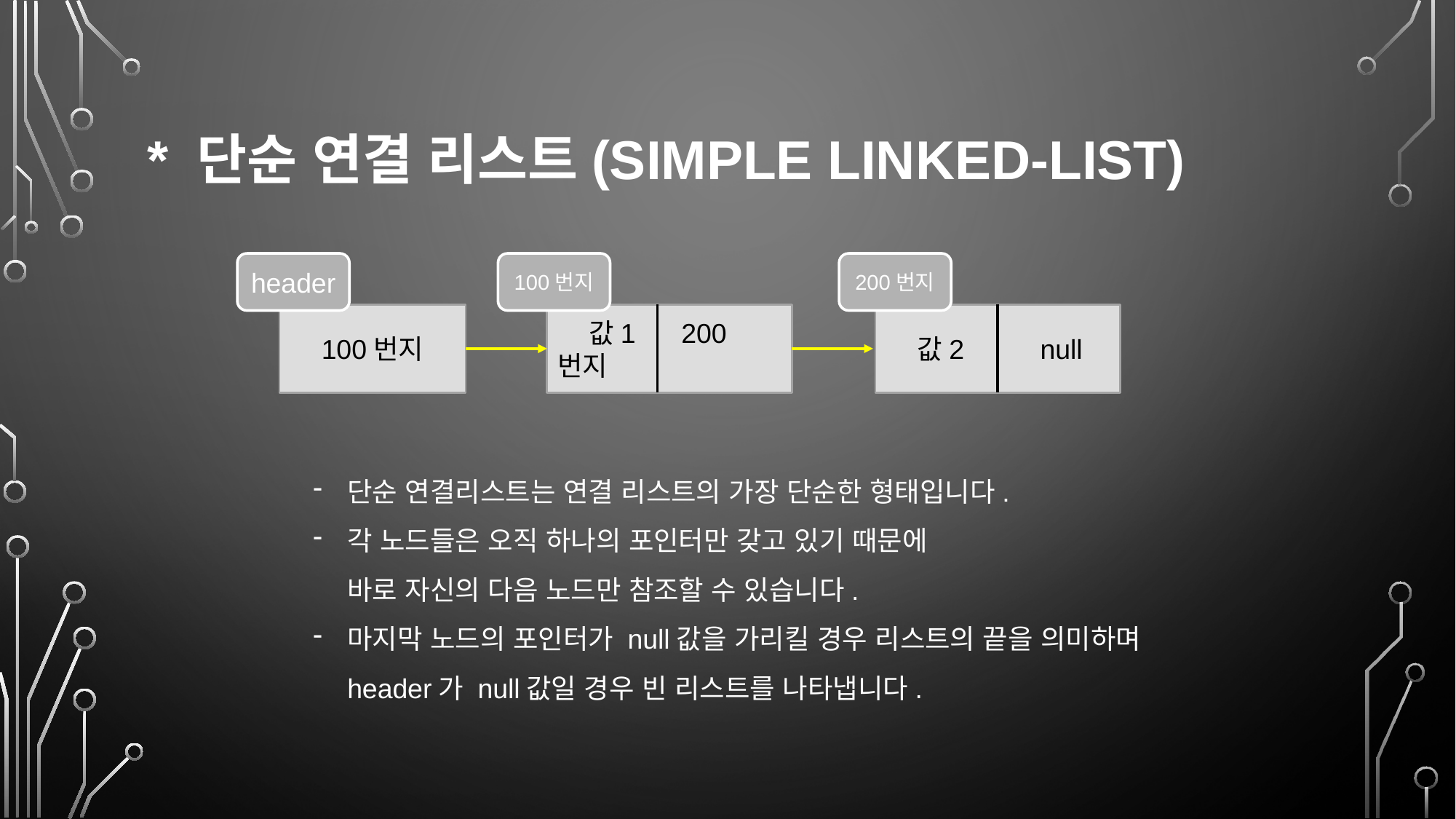

* 단순 연결 리스트(Simple linked-list)
header
100번지
200번지
100번지
    값1      200번지
    값2          null
단순 연결리스트는 연결 리스트의 가장 단순한 형태입니다.
각 노드들은 오직 하나의 포인터만 갖고 있기 때문에
바로 자신의 다음 노드만 참조할 수 있습니다.
마지막 노드의 포인터가 null값을 가리킬 경우 리스트의 끝을 의미하며
header가 null값일 경우 빈 리스트를 나타냅니다.